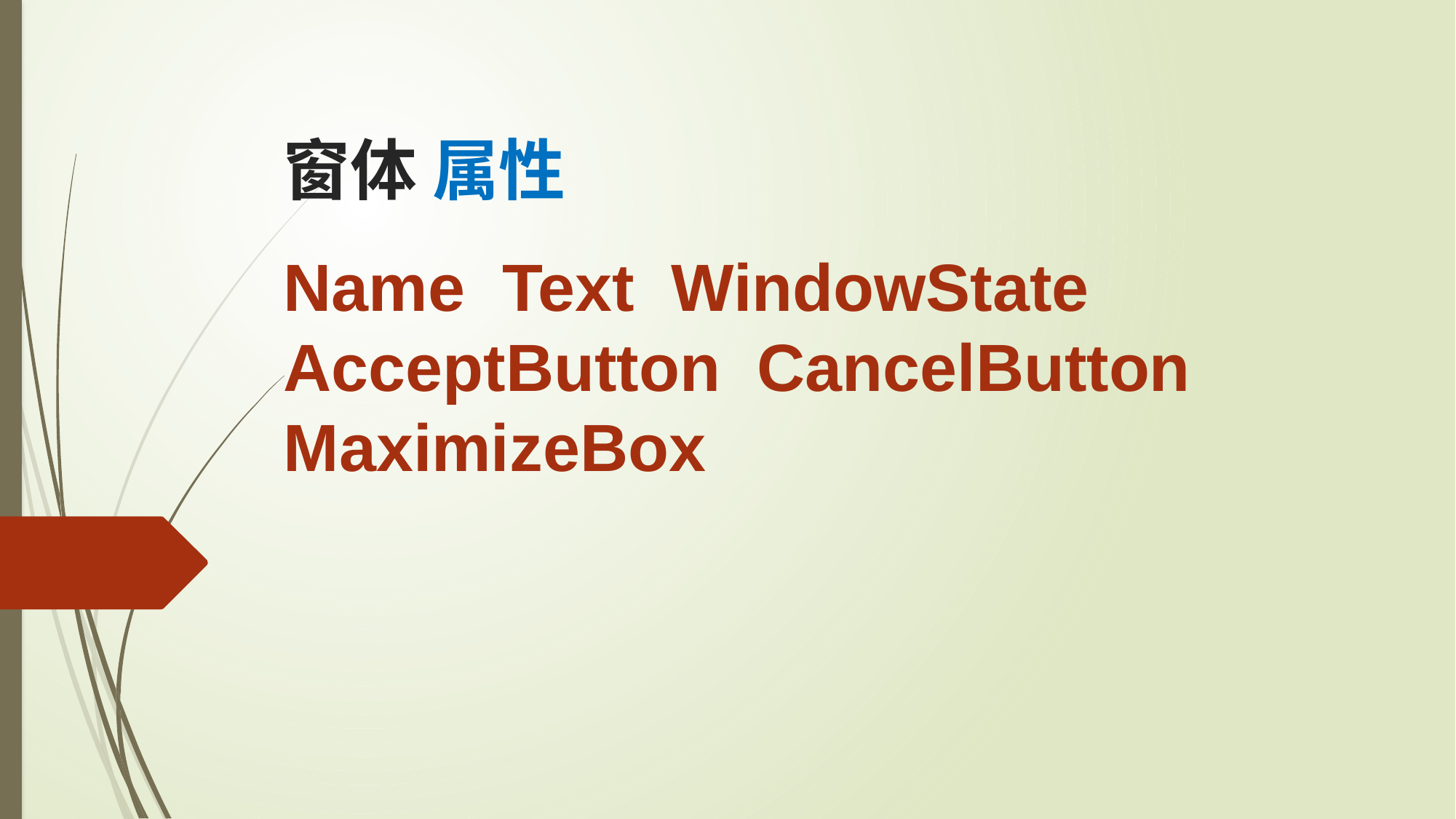

窗体 属性

Name  Text  WindowState
AcceptButton  CancelButton
MaximizeBox